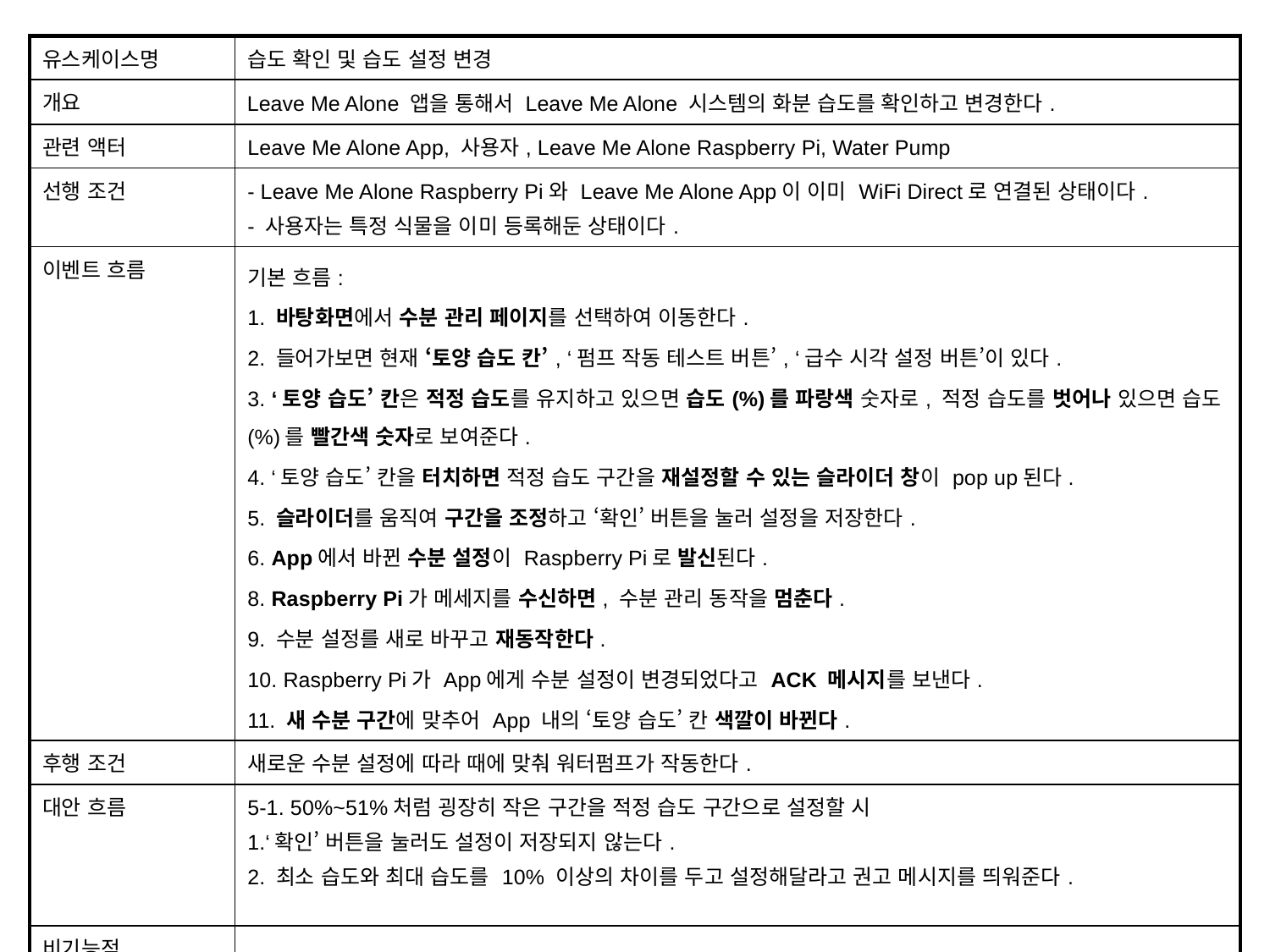

| 유스케이스명 | 습도 확인 및 습도 설정 변경 |
| --- | --- |
| 개요 | Leave Me Alone 앱을 통해서 Leave Me Alone 시스템의 화분 습도를 확인하고 변경한다. |
| 관련 액터 | Leave Me Alone App, 사용자, Leave Me Alone Raspberry Pi, Water Pump |
| 선행 조건 | - Leave Me Alone Raspberry Pi와 Leave Me Alone App이 이미 WiFi Direct로 연결된 상태이다. - 사용자는 특정 식물을 이미 등록해둔 상태이다. |
| 이벤트 흐름 | 기본 흐름: 1. 바탕화면에서 수분 관리 페이지를 선택하여 이동한다. 2. 들어가보면 현재 ‘토양 습도 칸’, ‘펌프 작동 테스트 버튼’, ‘급수 시각 설정 버튼’이 있다. 3. ‘토양 습도’ 칸은 적정 습도를 유지하고 있으면 습도(%)를 파랑색 숫자로, 적정 습도를 벗어나 있으면 습도(%)를 빨간색 숫자로 보여준다. 4. ‘토양 습도’ 칸을 터치하면 적정 습도 구간을 재설정할 수 있는 슬라이더 창이 pop up된다. 5. 슬라이더를 움직여 구간을 조정하고 ‘확인’ 버튼을 눌러 설정을 저장한다. 6. App에서 바뀐 수분 설정이 Raspberry Pi로 발신된다. 8. Raspberry Pi가 메세지를 수신하면, 수분 관리 동작을 멈춘다. 9. 수분 설정를 새로 바꾸고 재동작한다. 10. Raspberry Pi가 App에게 수분 설정이 변경되었다고 ACK 메시지를 보낸다. 11. 새 수분 구간에 맞추어 App 내의 ‘토양 습도’ 칸 색깔이 바뀐다. |
| 후행 조건 | 새로운 수분 설정에 따라 때에 맞춰 워터펌프가 작동한다. |
| 대안 흐름 | 5-1. 50%~51%처럼 굉장히 작은 구간을 적정 습도 구간으로 설정할 시 1.‘확인’ 버튼을 눌러도 설정이 저장되지 않는다. 2. 최소 습도와 최대 습도를 10% 이상의 차이를 두고 설정해달라고 권고 메시지를 띄워준다. |
| 비기능적 요구사항 |  |